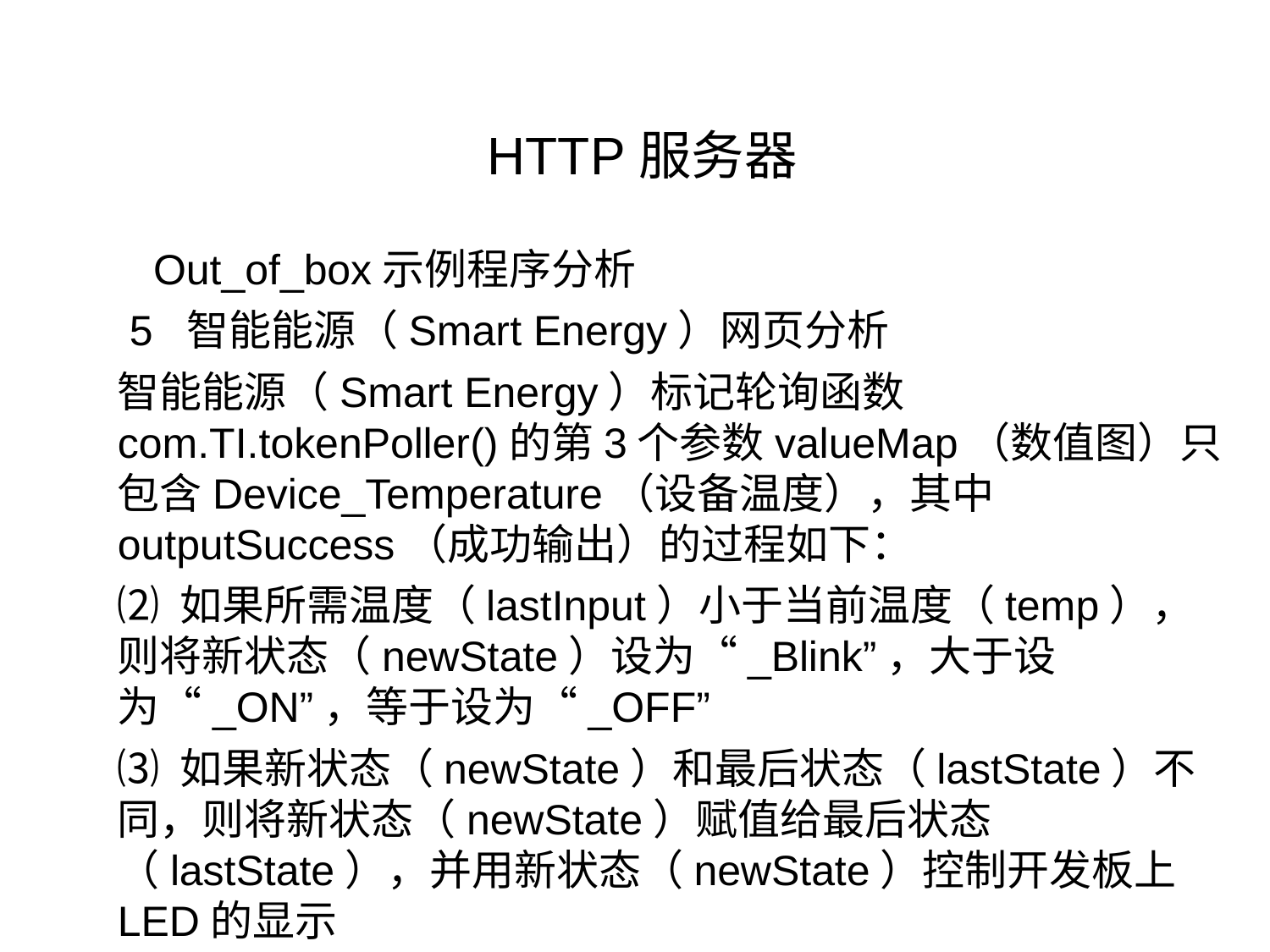

HTTP服务器
   Out_of_box示例程序分析
 5  智能能源（Smart Energy）网页分析
智能能源（Smart Energy）标记轮询函数com.TI.tokenPoller()的第3个参数valueMap（数值图）只包含Device_Temperature（设备温度），其中outputSuccess（成功输出）的过程如下：
⑵ 如果所需温度（lastInput）小于当前温度（temp），则将新状态（newState）设为“_Blink”，大于设为“_ON”，等于设为“_OFF”
⑶ 如果新状态（newState）和最后状态（lastState）不同，则将新状态（newState）赋值给最后状态（lastState），并用新状态（newState）控制开发板上LED的显示